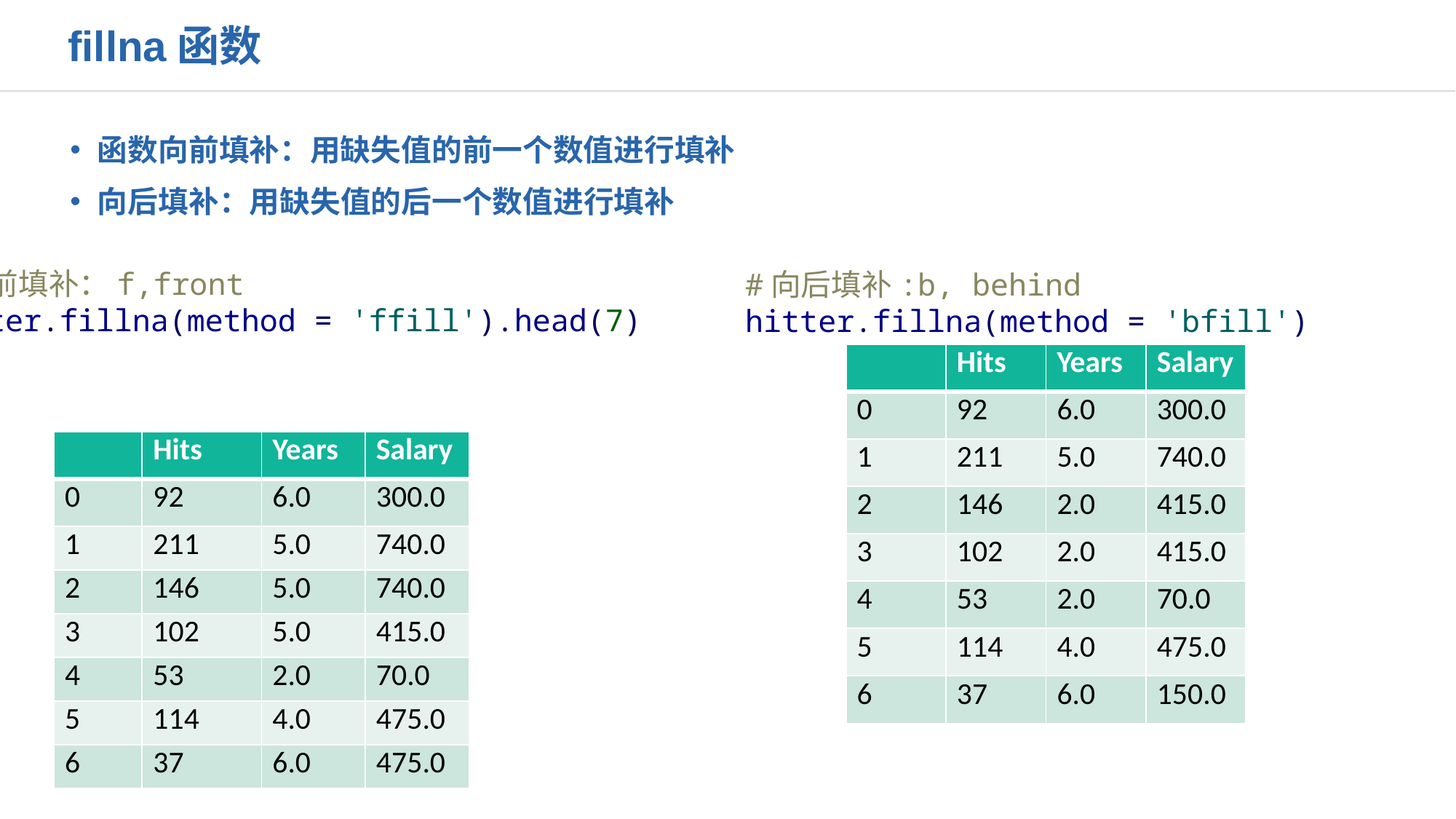

fillna函数
函数向前填补：用缺失值的前一个数值进行填补
向后填补：用缺失值的后一个数值进行填补

#向前填补：f,front
hitter.fillna(method = 'ffill').head(7)
#向后填补:b, behind
hitter.fillna(method = 'bfill')
|  | Hits | Years | Salary |
| --- | --- | --- | --- |
| 0 | 92 | 6.0 | 300.0 |
| 1 | 211 | 5.0 | 740.0 |
| 2 | 146 | 2.0 | 415.0 |
| 3 | 102 | 2.0 | 415.0 |
| 4 | 53 | 2.0 | 70.0 |
| 5 | 114 | 4.0 | 475.0 |
| 6 | 37 | 6.0 | 150.0 |
|  | Hits | Years | Salary |
| --- | --- | --- | --- |
| 0 | 92 | 6.0 | 300.0 |
| 1 | 211 | 5.0 | 740.0 |
| 2 | 146 | 5.0 | 740.0 |
| 3 | 102 | 5.0 | 415.0 |
| 4 | 53 | 2.0 | 70.0 |
| 5 | 114 | 4.0 | 475.0 |
| 6 | 37 | 6.0 | 475.0 |